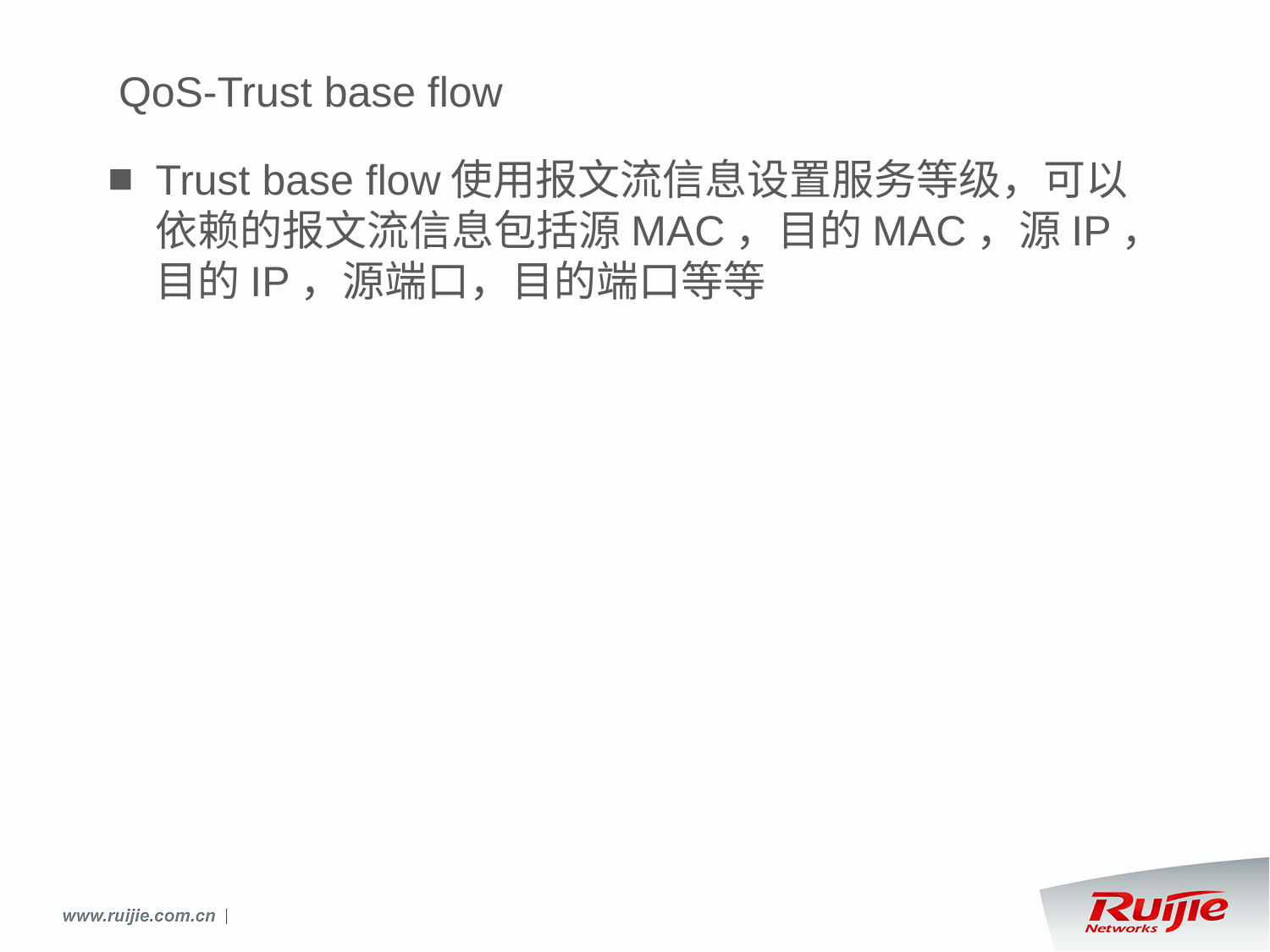

# QoS-Trust base flow
Trust base flow使用报文流信息设置服务等级，可以依赖的报文流信息包括源MAC，目的MAC，源IP，目的IP，源端口，目的端口等等